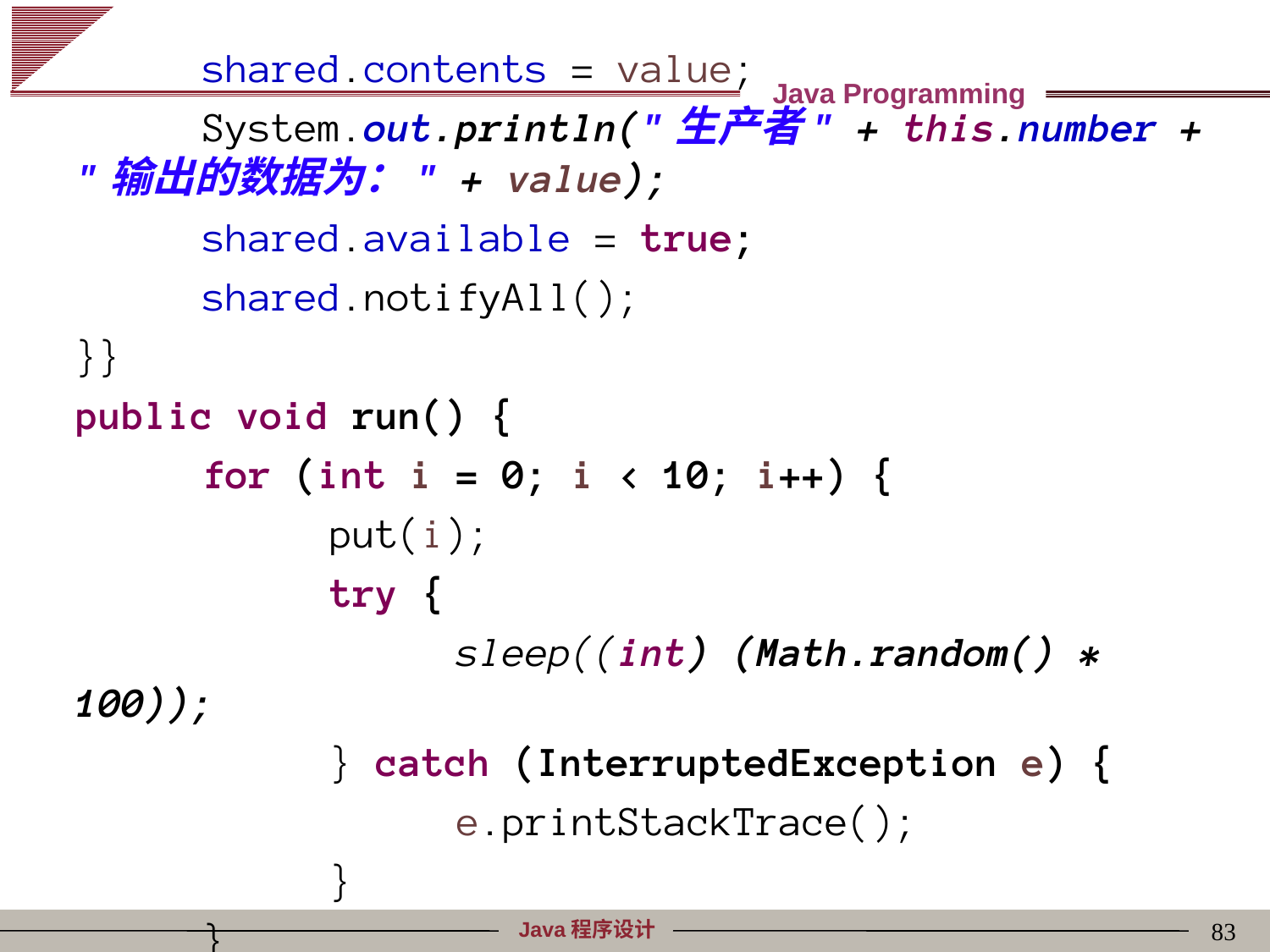

shared.contents = value;
		System.out.println("生产者" + this.number + "输出的数据为：" + value);
		shared.available = true;
		shared.notifyAll();
	}}
	public void run() {
		for (int i = 0; i < 10; i++) {
			put(i);
			try {
				sleep((int) (Math.random() * 100));
			} catch (InterruptedException e) {
				e.printStackTrace();
			}
		}
	}}